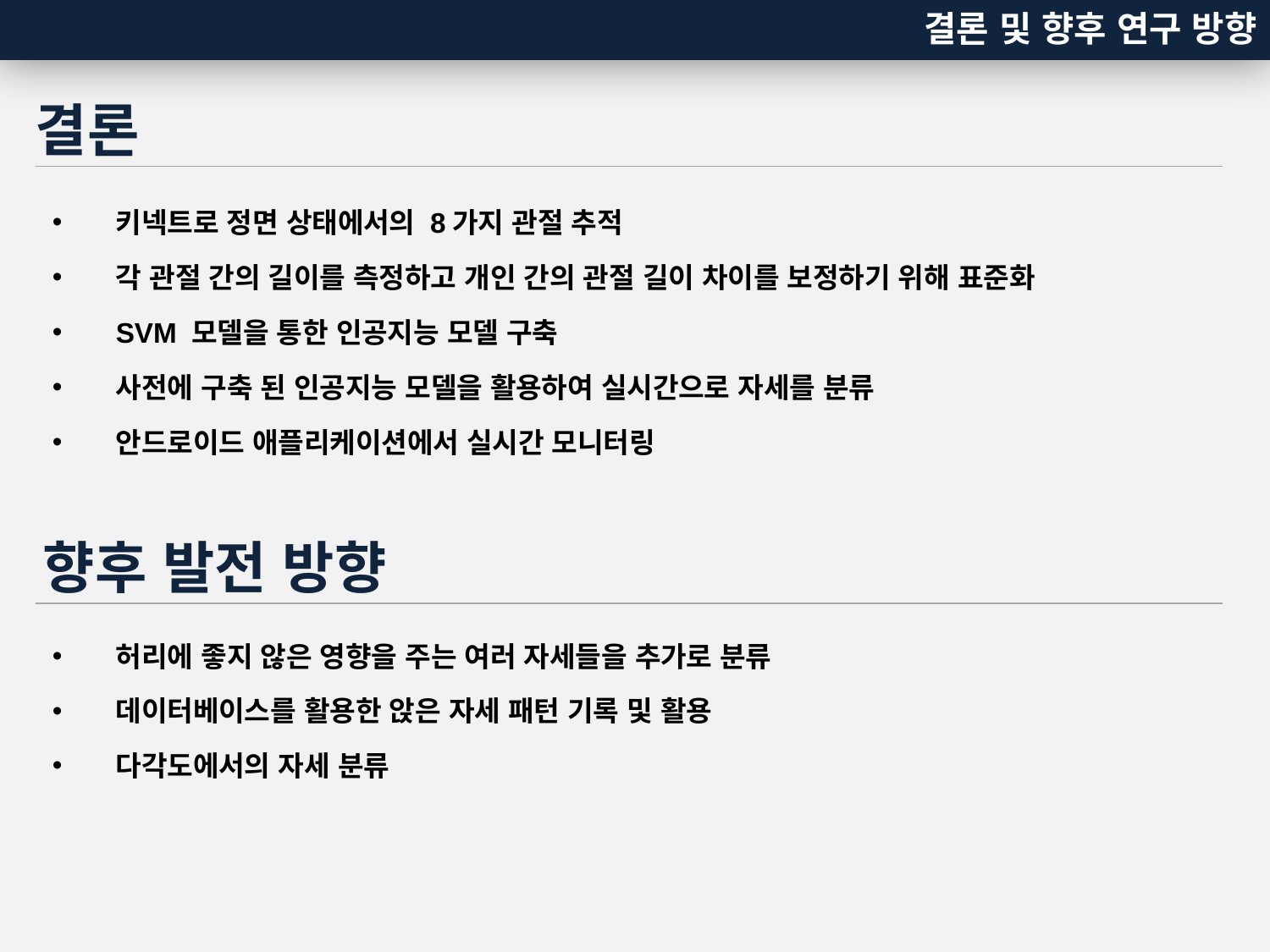

결론 및 향후 연구 방향
결론
키넥트로 정면 상태에서의 8가지 관절 추적
각 관절 간의 길이를 측정하고 개인 간의 관절 길이 차이를 보정하기 위해 표준화
SVM 모델을 통한 인공지능 모델 구축
사전에 구축 된 인공지능 모델을 활용하여 실시간으로 자세를 분류
안드로이드 애플리케이션에서 실시간 모니터링
향후 발전 방향
허리에 좋지 않은 영향을 주는 여러 자세들을 추가로 분류
데이터베이스를 활용한 앉은 자세 패턴 기록 및 활용
다각도에서의 자세 분류